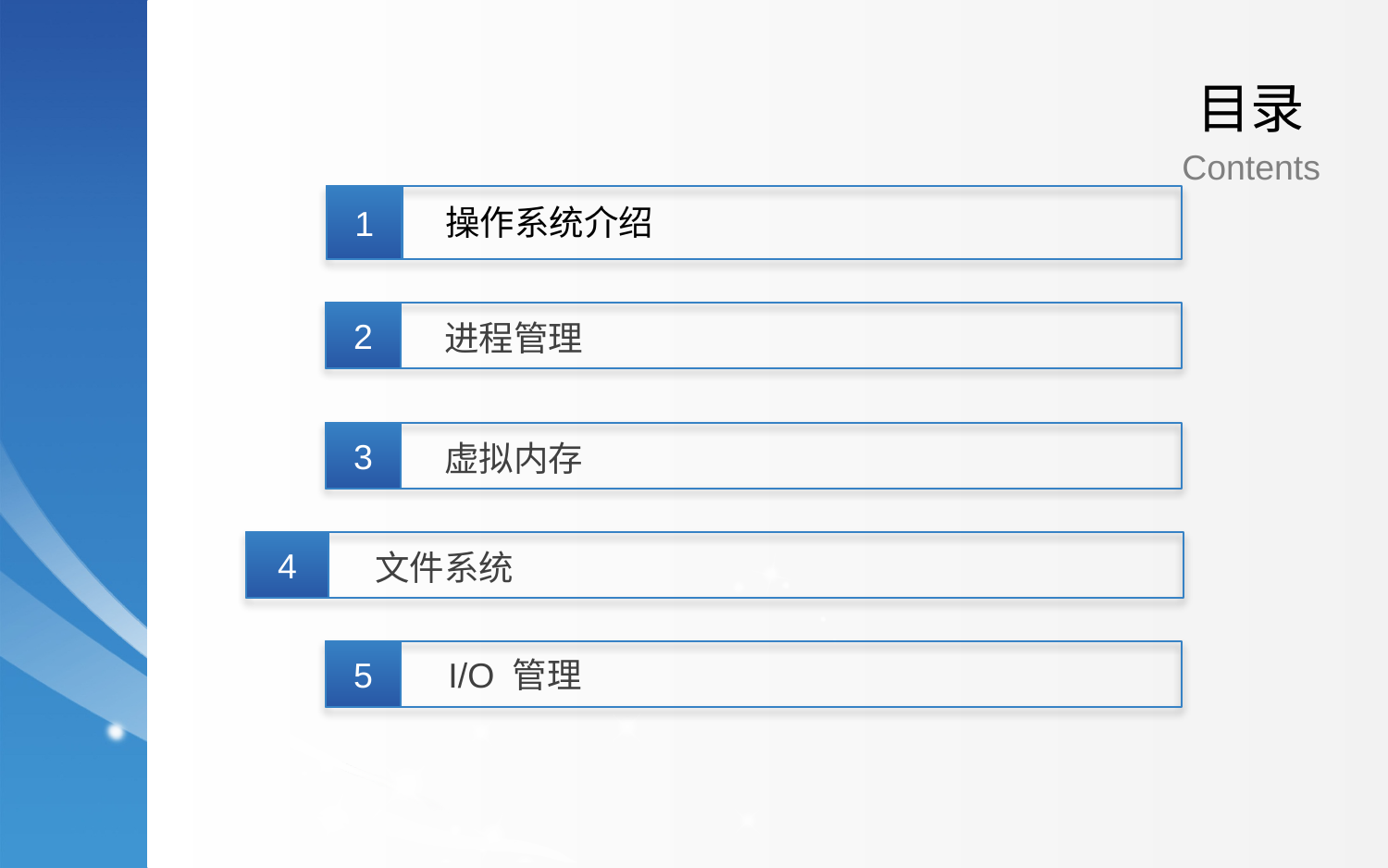

# 目录
Contents

1
操作系统介绍

2
进程管理

3
虚拟内存

4
文件系统

5
 I/O 管理